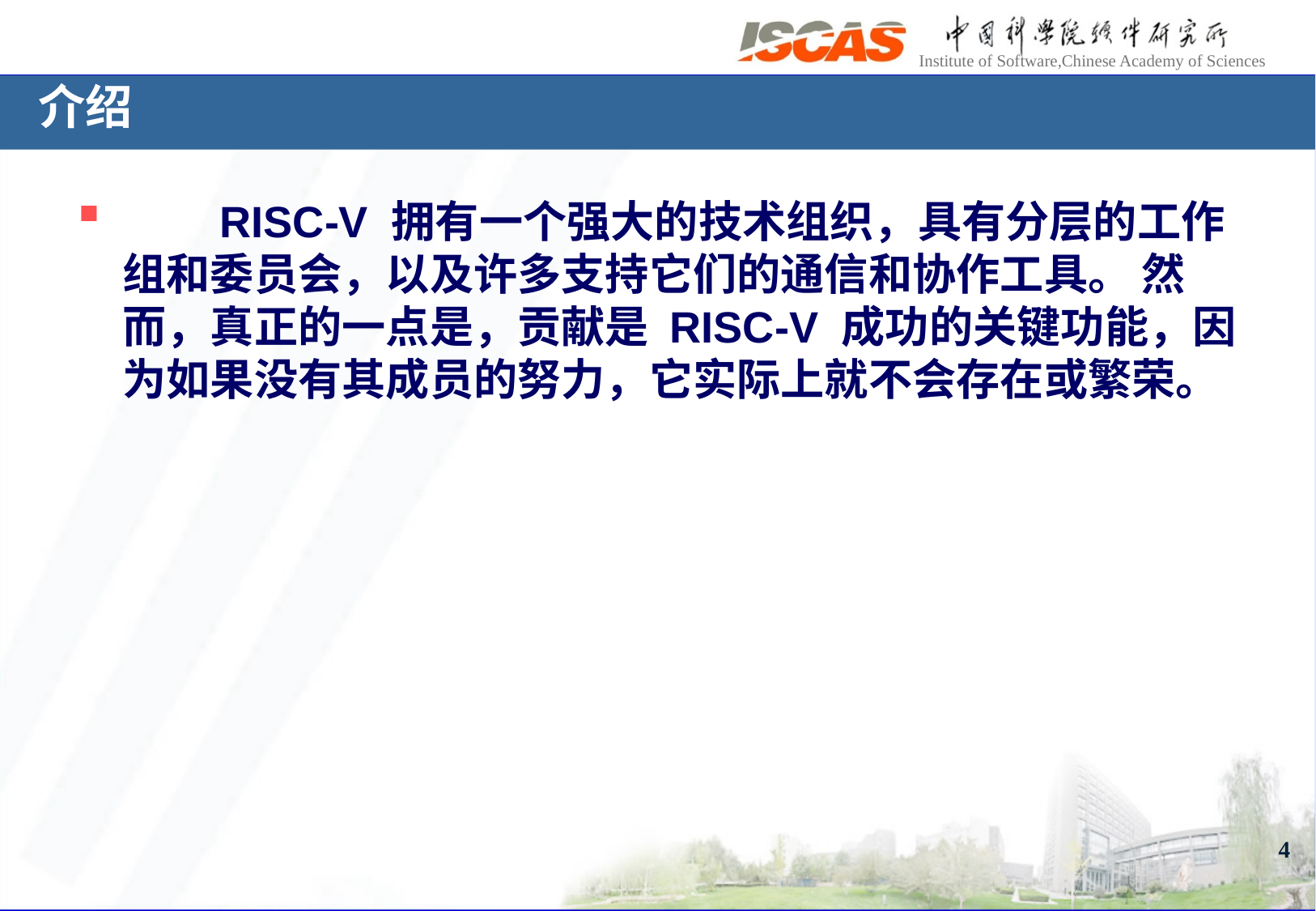

# 介绍
        RISC-V 拥有一个强大的技术组织，具有分层的工作组和委员会，以及许多支持它们的通信和协作工具。 然而，真正的一点是，贡献是 RISC-V 成功的关键功能，因为如果没有其成员的努力，它实际上就不会存在或繁荣。
4